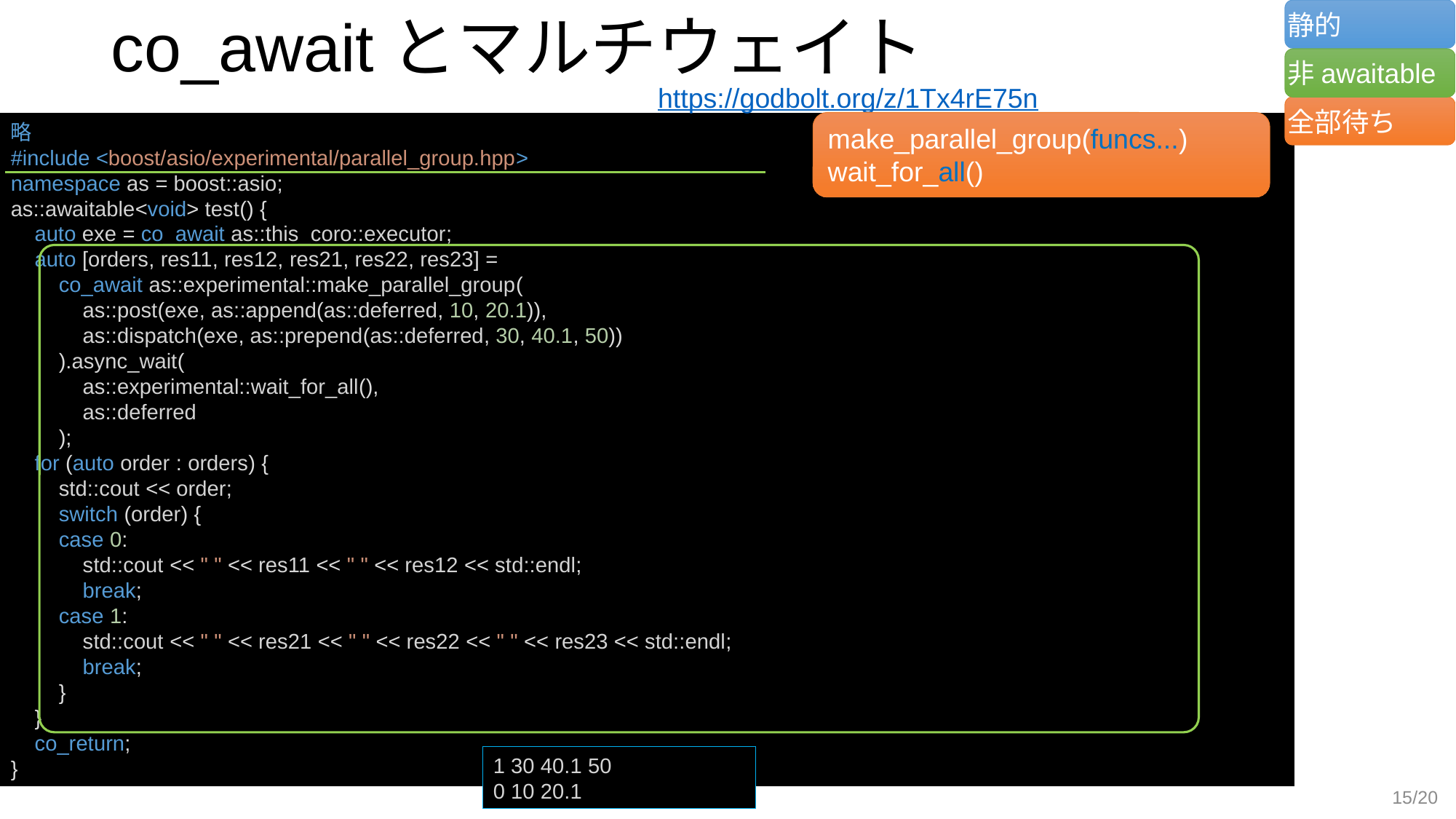

静的
# co_awaitとマルチウェイト
非awaitable
https://godbolt.org/z/1Tx4rE75n
全部待ち
make_parallel_group(funcs...)
wait_for_all()
略
#include <boost/asio/experimental/parallel_group.hpp>
namespace as = boost::asio;
as::awaitable<void> test() {
    auto exe = co_await as::this_coro::executor;
    auto [orders, res11, res12, res21, res22, res23] =
        co_await as::experimental::make_parallel_group(
            as::post(exe, as::append(as::deferred, 10, 20.1)),
            as::dispatch(exe, as::prepend(as::deferred, 30, 40.1, 50))
        ).async_wait(
            as::experimental::wait_for_all(),
            as::deferred
        );
    for (auto order : orders) {
        std::cout << order;
        switch (order) {
        case 0:
            std::cout << " " << res11 << " " << res12 << std::endl;
            break;
        case 1:
            std::cout << " " << res21 << " " << res22 << " " << res23 << std::endl;
            break;
        }
    }
    co_return;
}

1 30 40.1 50
0 10 20.1
15/20